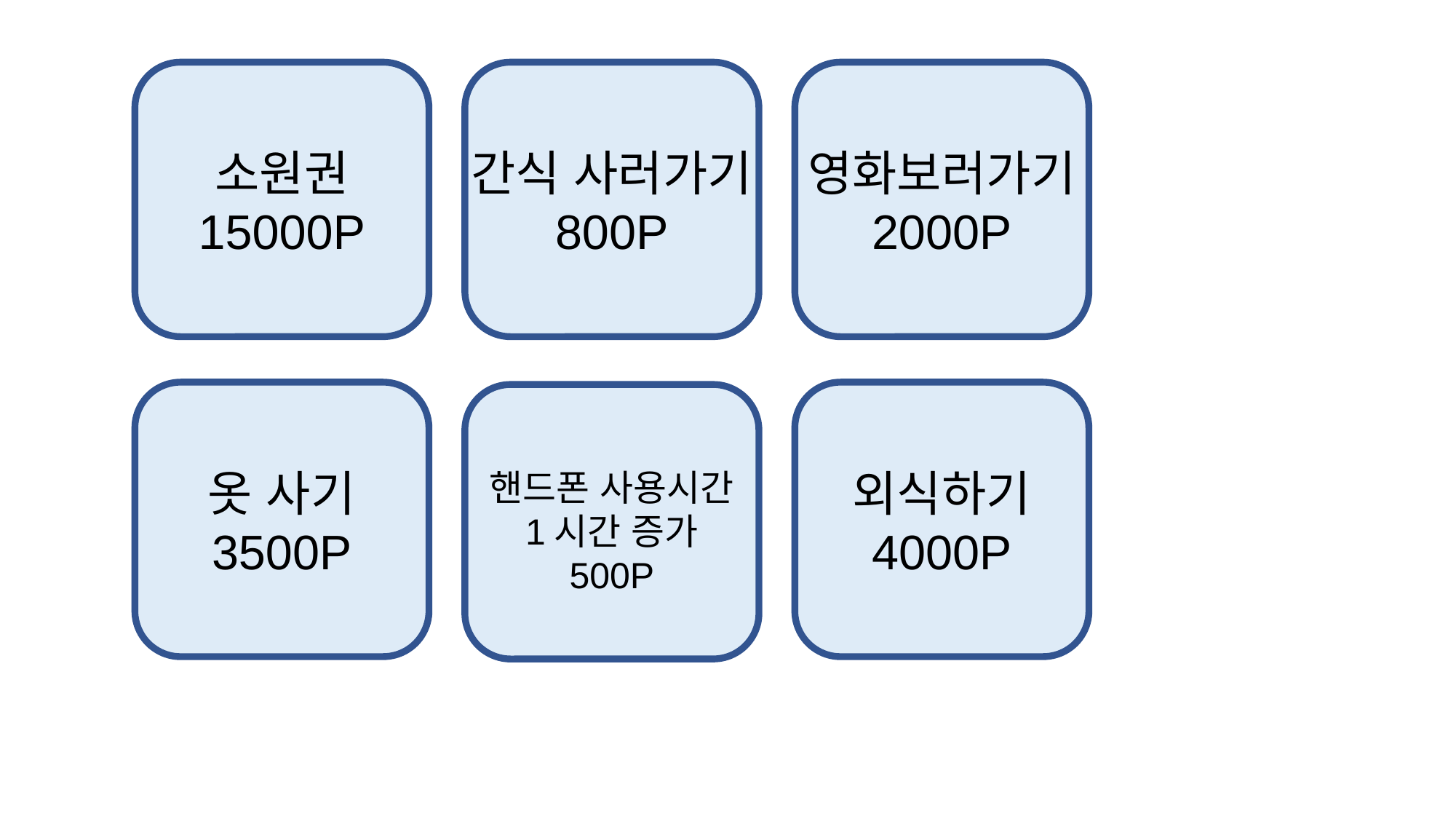

소원권
15000P
간식 사러가기
800P
영화보러가기
2000P

옷 사기
3500P
외식하기
4000P
핸드폰 사용시간
1시간 증가
500P